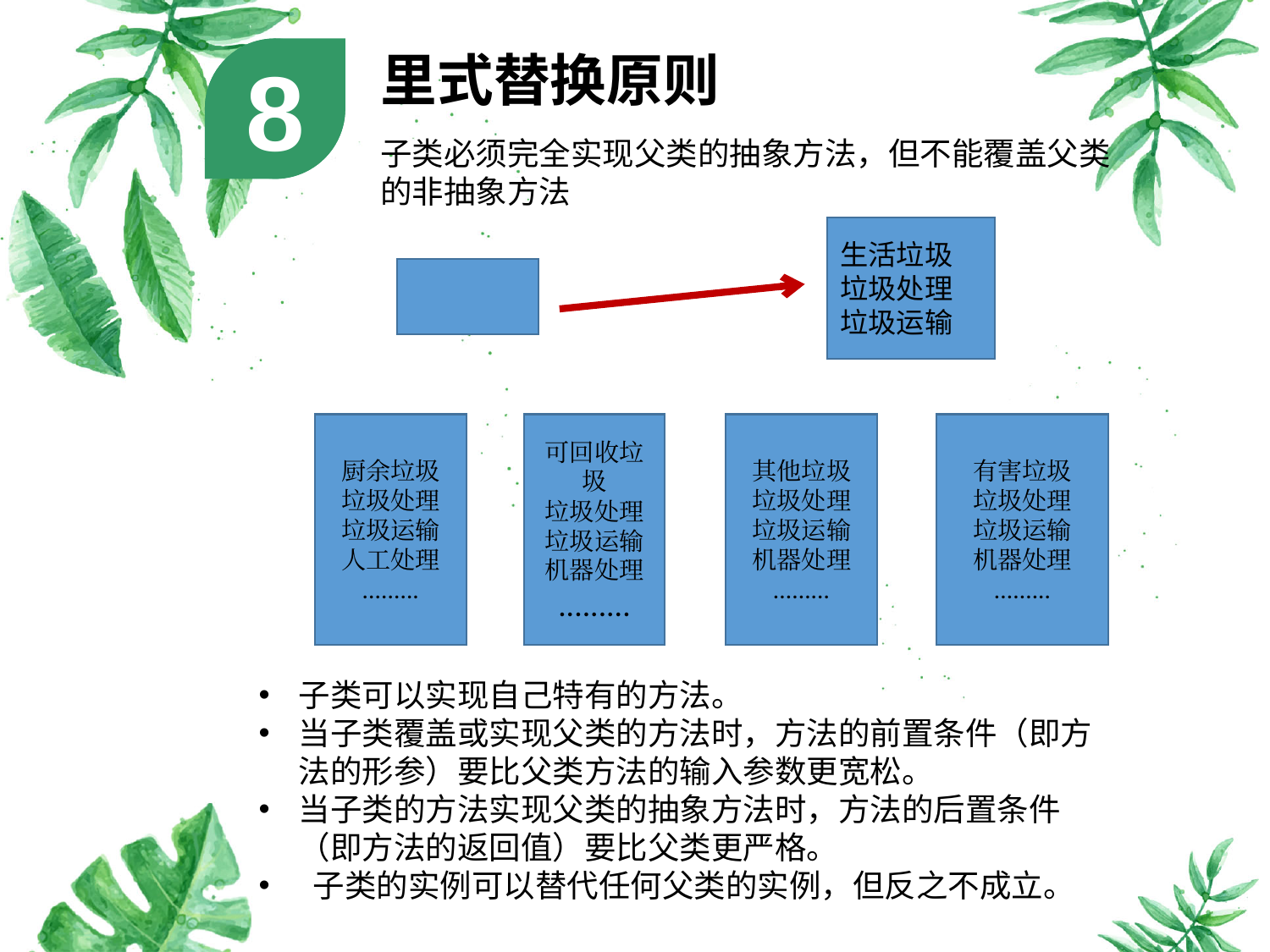

8
里式替换原则
子类必须完全实现父类的抽象方法，但不能覆盖父类的非抽象方法
生活垃圾
垃圾处理
垃圾运输

厨余垃圾
垃圾处理
垃圾运输
人工处理
.........
可回收垃圾
垃圾处理
垃圾运输
机器处理
.........
其他垃圾
垃圾处理
垃圾运输
机器处理
.........
有害垃圾
垃圾处理
垃圾运输
机器处理
.........
子类可以实现自己特有的方法。
当子类覆盖或实现父类的方法时，方法的前置条件（即方法的形参）要比父类方法的输入参数更宽松。
当子类的方法实现父类的抽象方法时，方法的后置条件（即方法的返回值）要比父类更严格。 子类的实例可以替代任何父类的实例，但反之不成立。